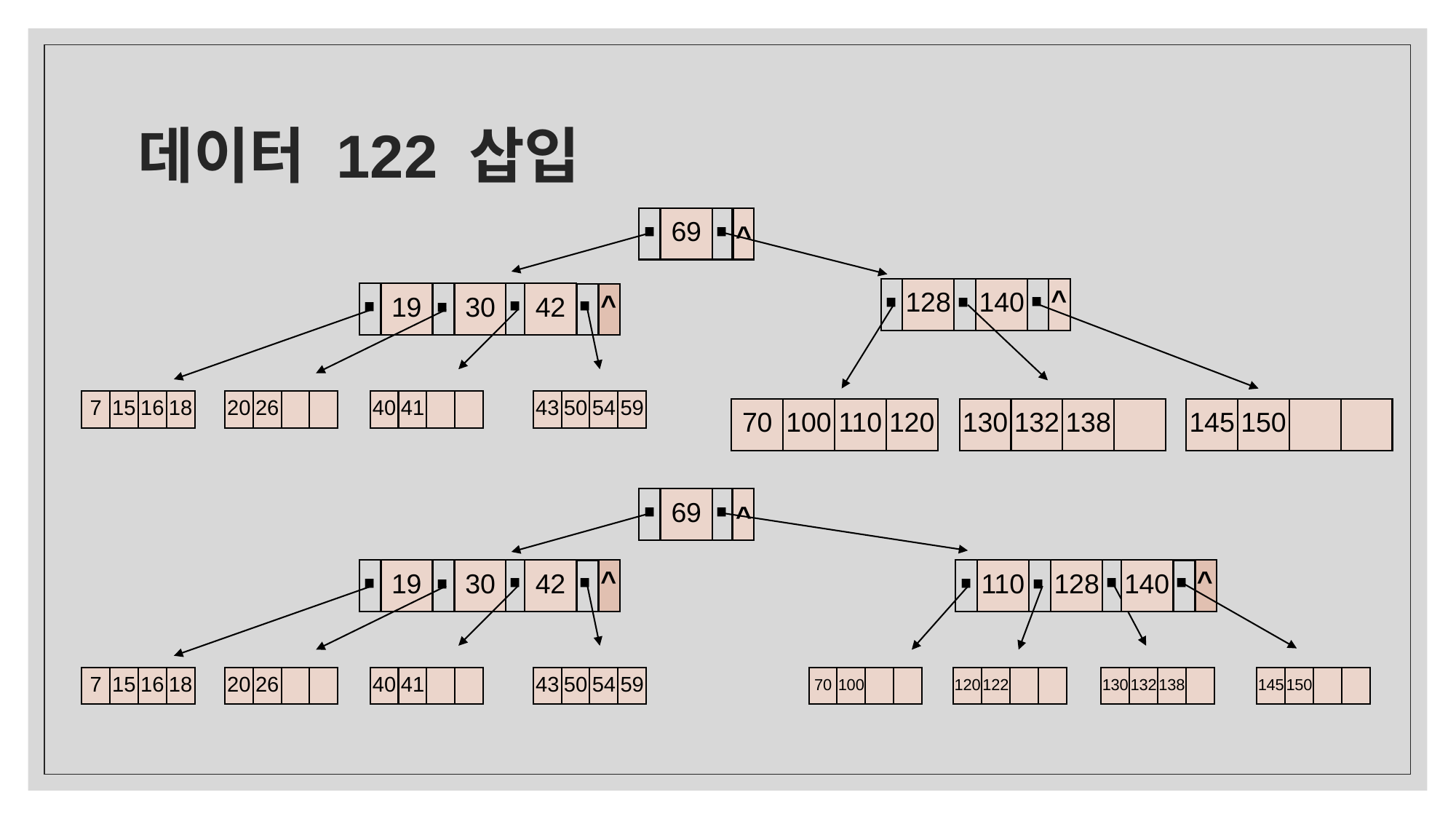

# 데이터 122 삽입
·
·

69

^
^
·
·
·

128

140

·
·
·
·

19

30

42

^

^
7
15
16
18
20
26

40
41

43
50
54
59
70

100
110
120
130
132
138

145
150

·
·

69

^
·
·
·
·

19

30

42

·
·
·
·

110

128

140

^
^
7
15
16
18
20
26

40
41

43
50
54
59
70
100

120
122

130
132
138

145
150